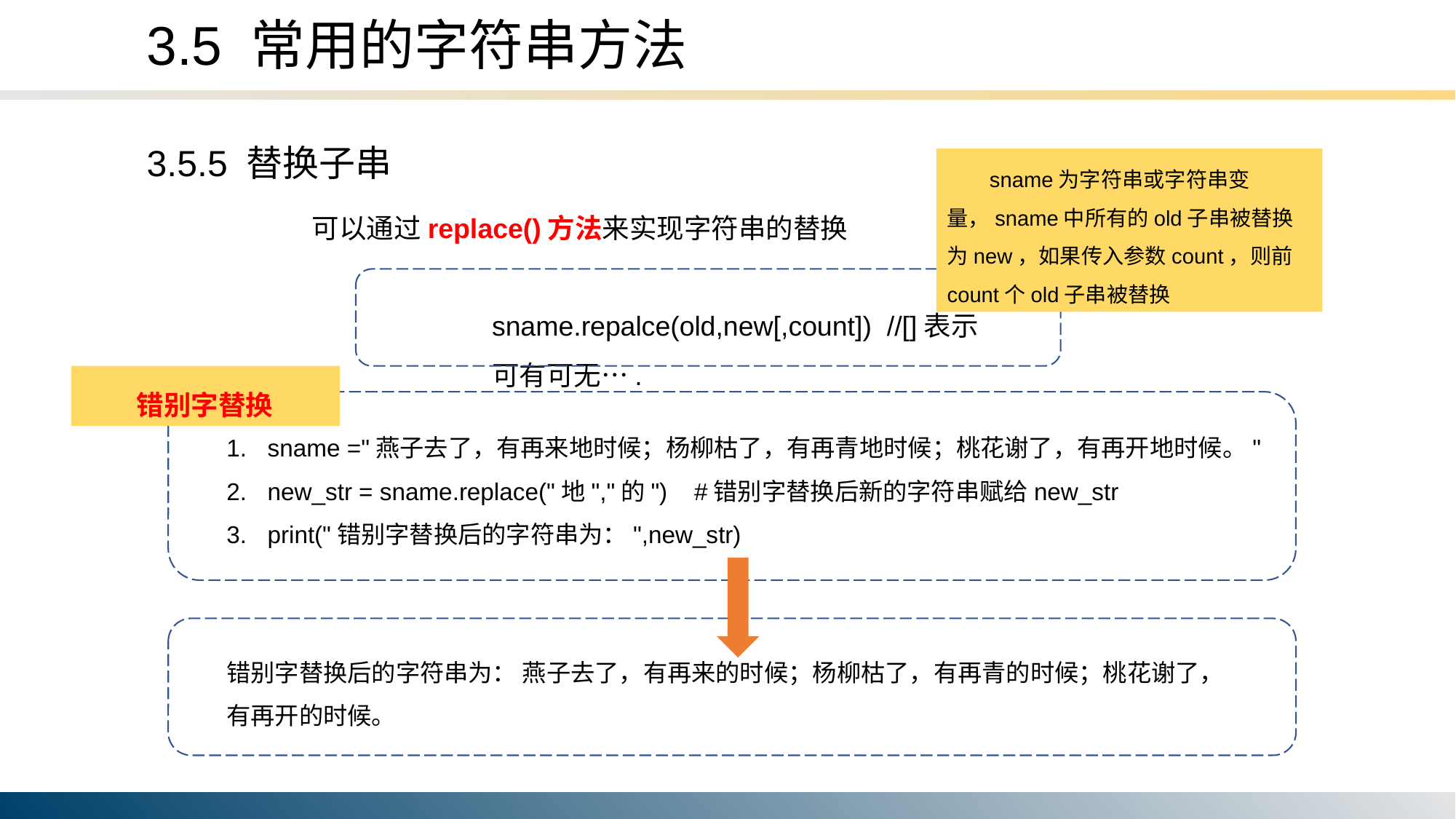

3.5 常用的字符串方法

3.5.5 替换子串
sname为字符串或字符串变量，sname中所有的old子串被替换为new，如果传入参数count，则前count个old子串被替换
可以通过replace()方法来实现字符串的替换

sname.repalce(old,new[,count])  //[]表示可有可无….
错别字替换

sname ="燕子去了，有再来地时候；杨柳枯了，有再青地时候；桃花谢了，有再开地时候。"
new_str = sname.replace("地","的")    #错别字替换后新的字符串赋给new_str
print("错别字替换后的字符串为：",new_str)

错别字替换后的字符串为： 燕子去了，有再来的时候；杨柳枯了，有再青的时候；桃花谢了，有再开的时候。